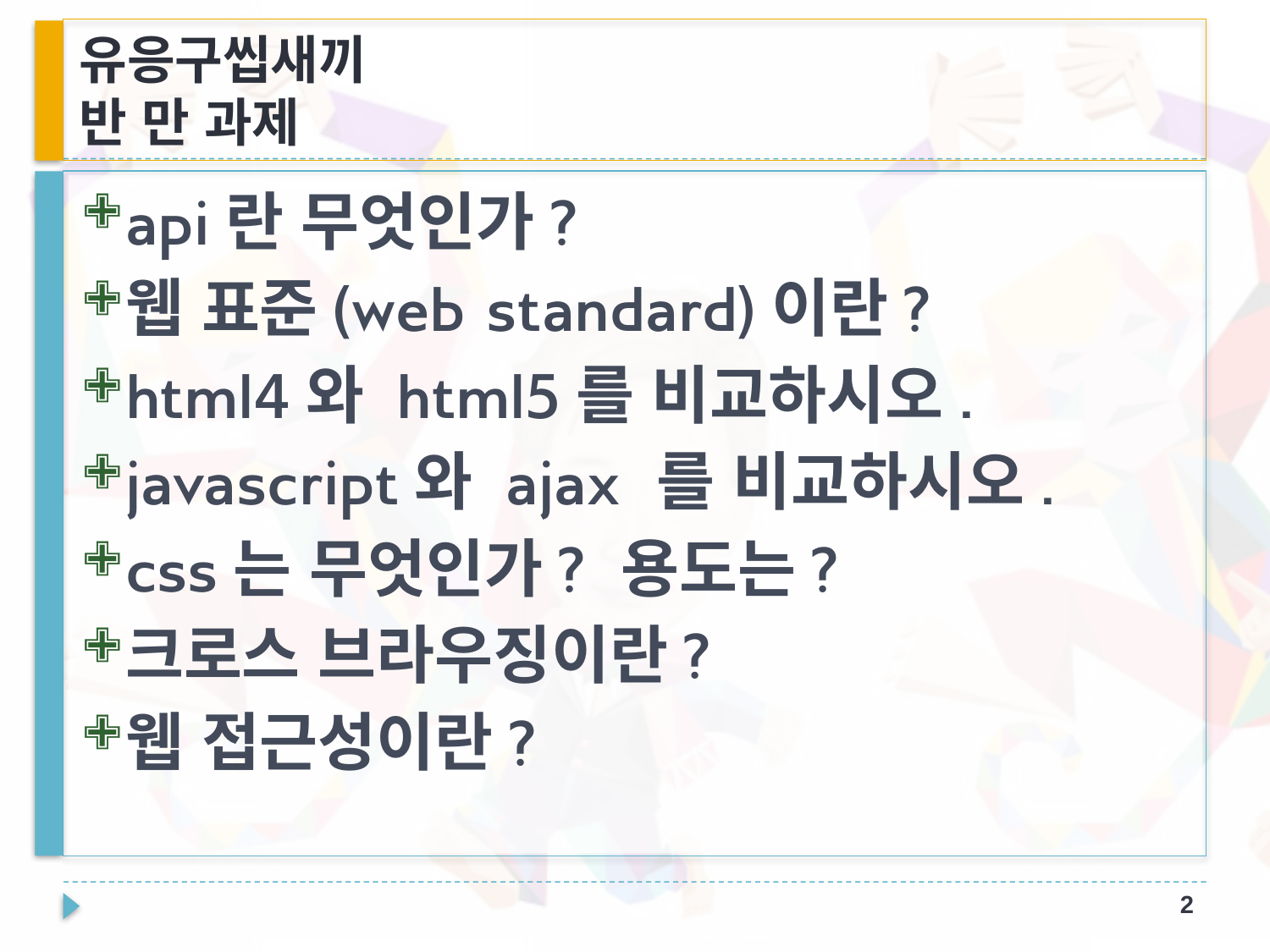

# 유응구씹새끼 반 만 과제
api란 무엇인가?
웹 표준(web standard)이란?
html4와 html5를 비교하시오.
javascript와 ajax 를 비교하시오.
css는 무엇인가? 용도는?
크로스 브라우징이란?
웹 접근성이란?

2